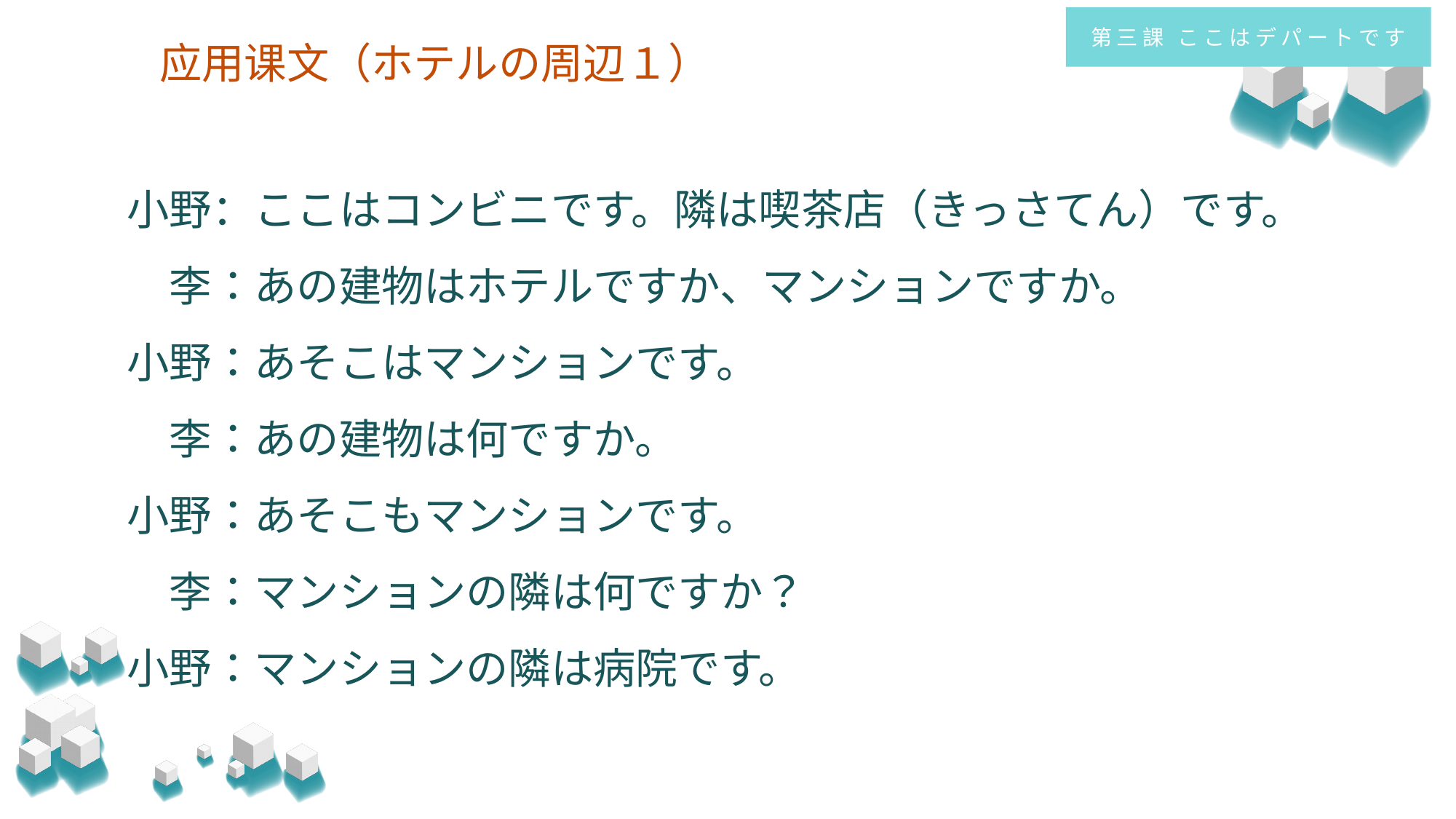

第三課 ここはデパートです
应用课文（ホテルの周辺１）

#
小野：ここはコンビニです。隣は喫茶店（きっさてん）です。
　李：あの建物はホテルですか、マンションですか。
小野：あそこはマンションです。
　李：あの建物は何ですか。
小野：あそこもマンションです。
　李：マンションの隣は何ですか？
小野：マンションの隣は病院です。